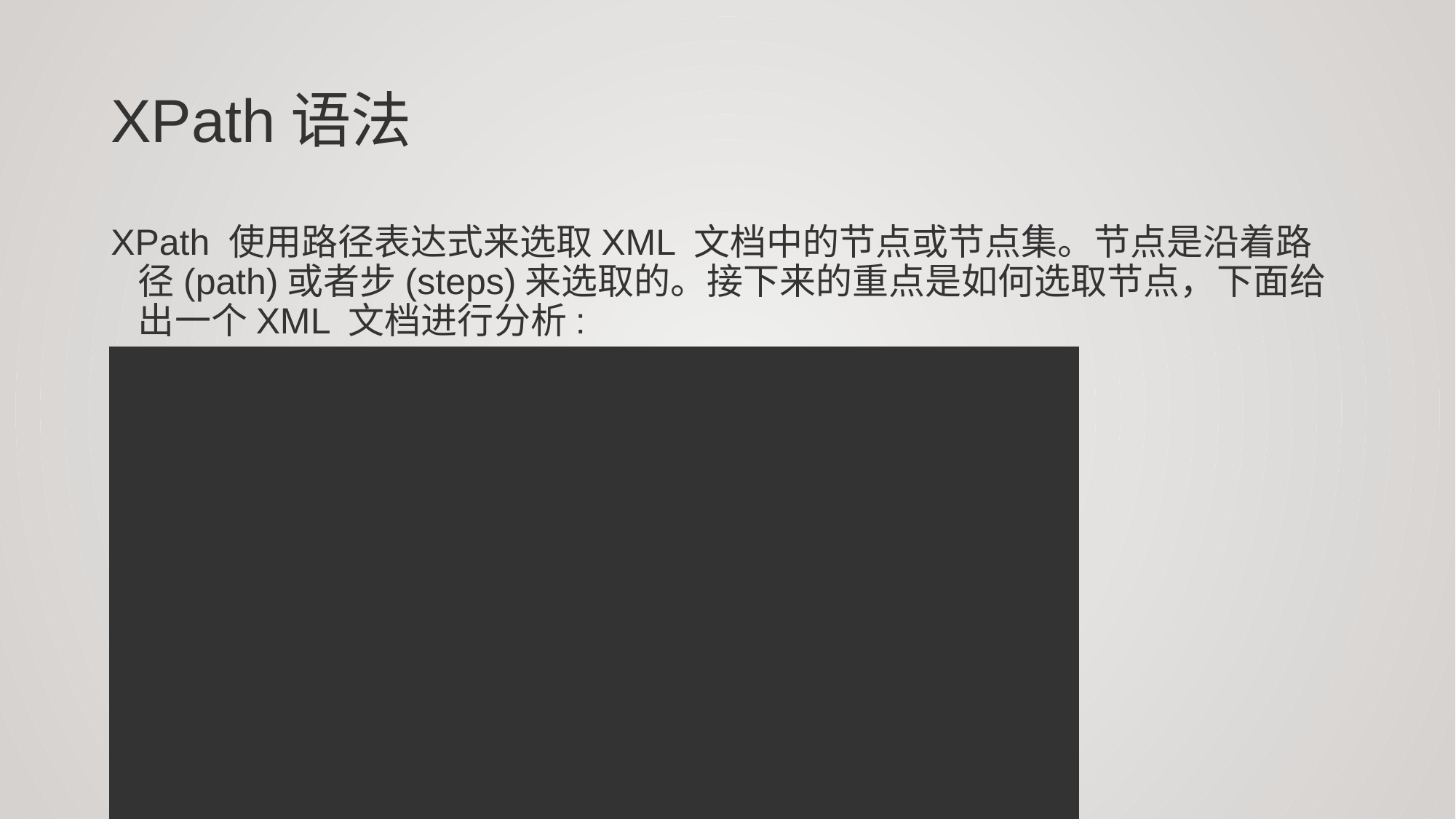

# XPath语法
XPath 使用路径表达式来选取XML 文档中的节点或节点集。节点是沿着路径(path)或者步(steps)来选取的。接下来的重点是如何选取节点，下面给出一个XML 文档进行分析:

| <?xm1version="1.0" encoding="IS0-8859-1"?> <classroom> <student> <id>1001</id> <name lang="en">marry</name> <age>20</age> <country>China</country> </student> <student> <id>1002</id> <name 1ang="en" >jack</name> <age>25</age> <country>USA</country> </student> </classroom> |
| --- |